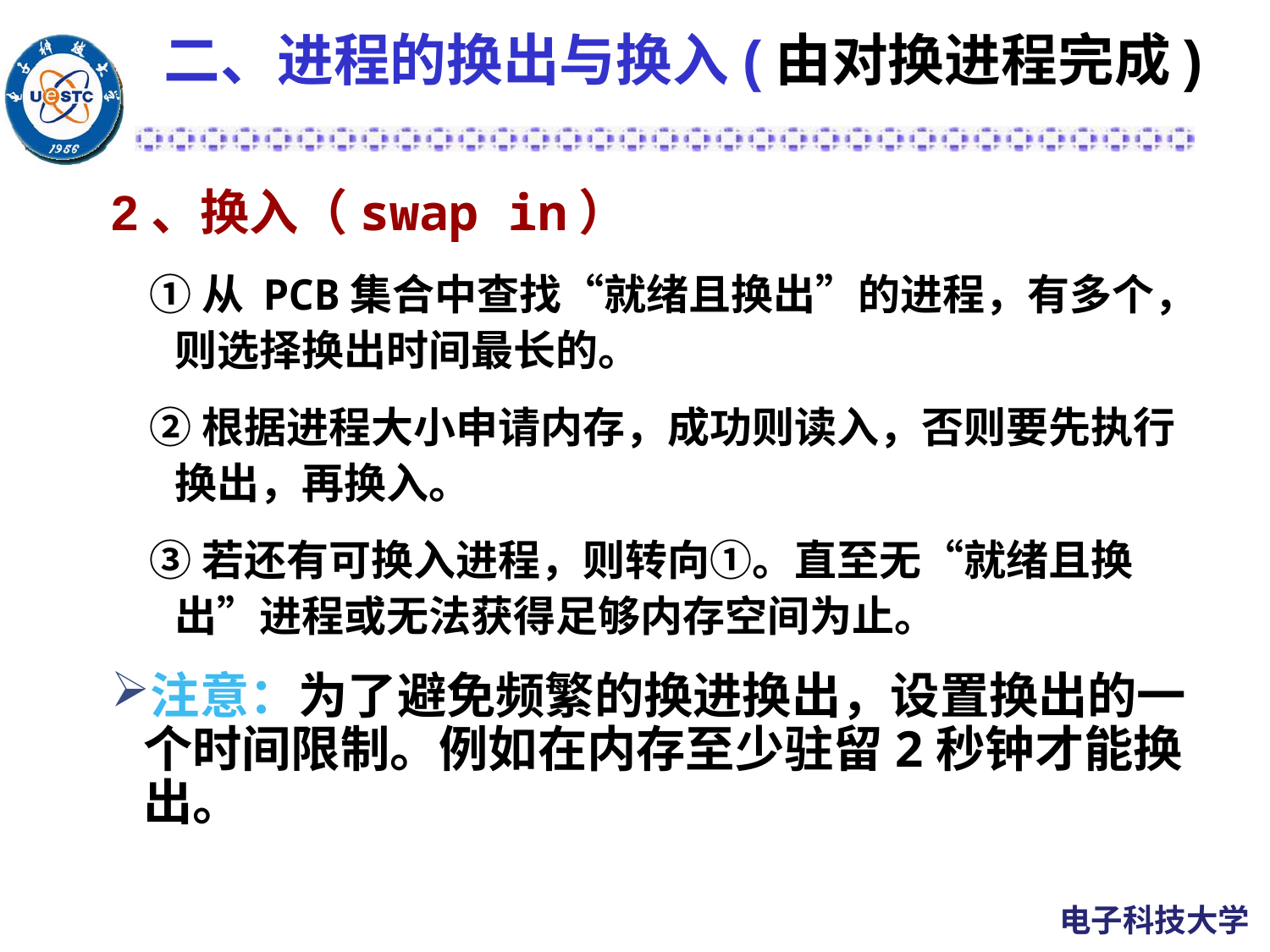

# 二、进程的换出与换入(由对换进程完成)
2、换入（swap in）
①从 PCB集合中查找“就绪且换出”的进程，有多个，则选择换出时间最长的。
②根据进程大小申请内存，成功则读入，否则要先执行换出，再换入。
③若还有可换入进程，则转向①。直至无“就绪且换出”进程或无法获得足够内存空间为止。
注意：为了避免频繁的换进换出，设置换出的一个时间限制。例如在内存至少驻留2秒钟才能换出。